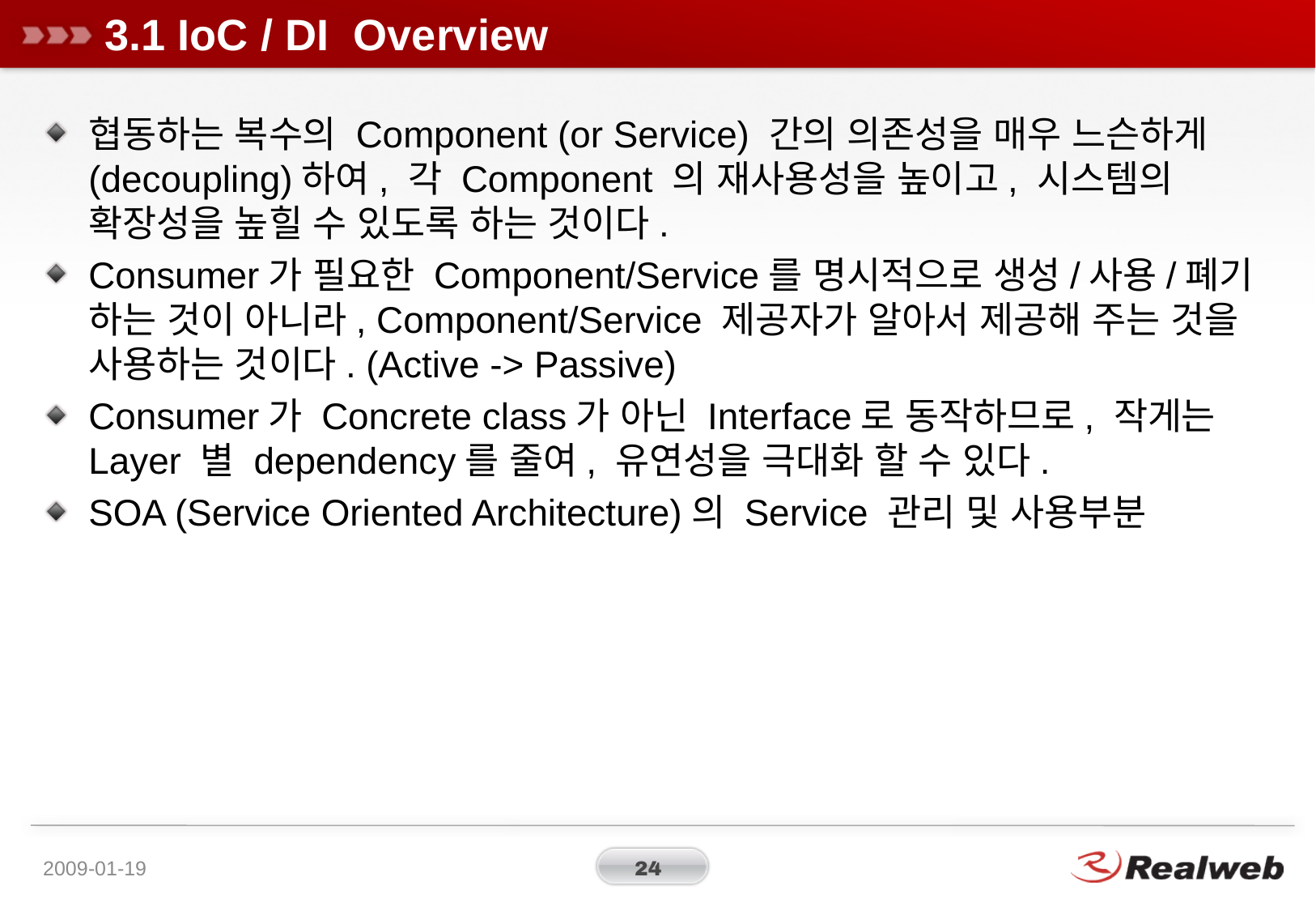

# 3.1 IoC / DI  Overview
협동하는 복수의 Component (or Service) 간의 의존성을 매우 느슨하게 (decoupling)하여, 각 Component 의 재사용성을 높이고, 시스템의 확장성을 높힐 수 있도록 하는 것이다.
Consumer가 필요한 Component/Service를 명시적으로 생성/사용/폐기 하는 것이 아니라, Component/Service 제공자가 알아서 제공해 주는 것을 사용하는 것이다. (Active -> Passive)
Consumer가 Concrete class가 아닌 Interface로 동작하므로, 작게는 Layer 별 dependency를 줄여, 유연성을 극대화 할 수 있다.
SOA (Service Oriented Architecture)의 Service 관리 및 사용부분

2009-01-19
24